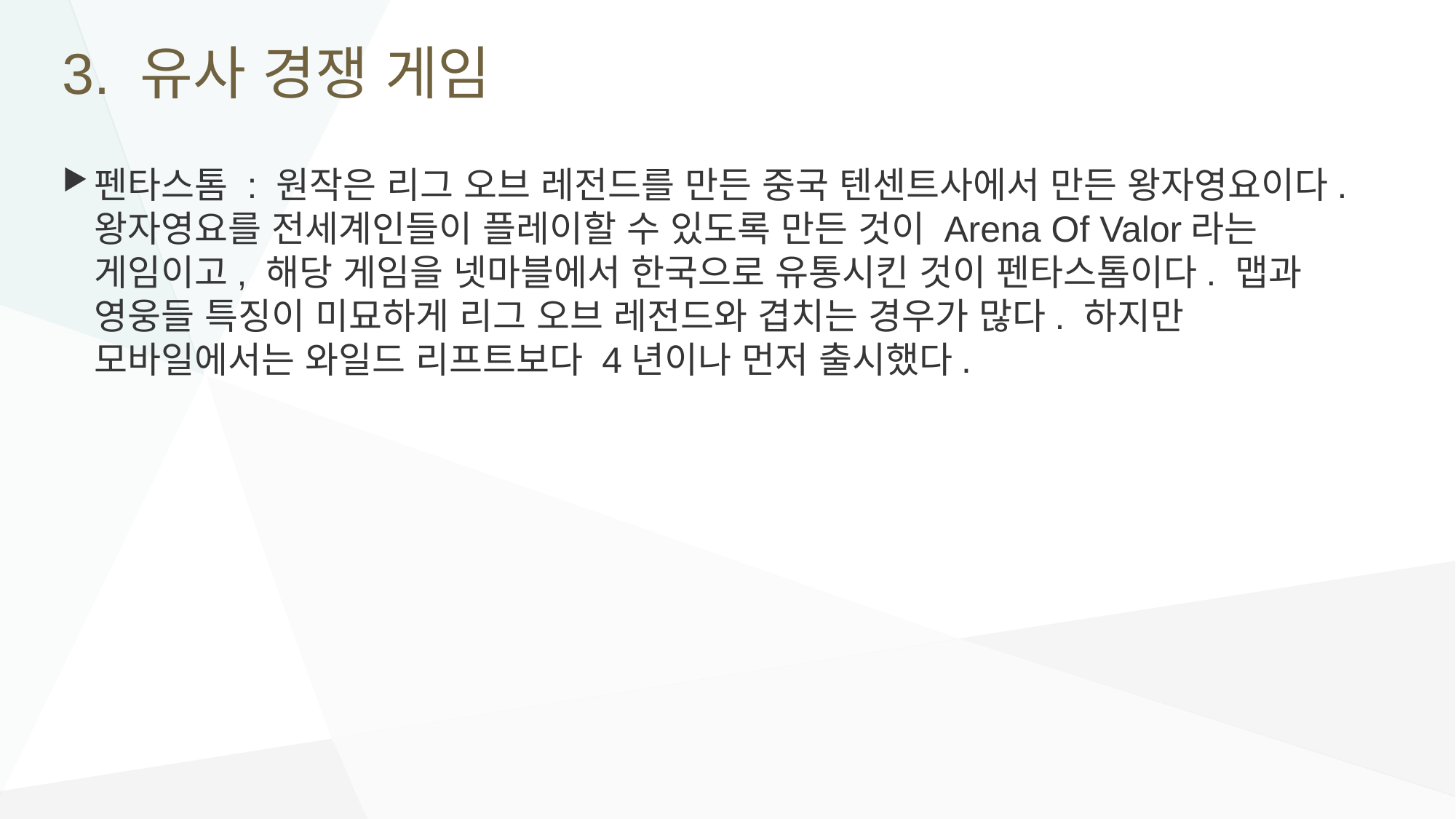

# 3. 유사 경쟁 게임
펜타스톰 : 원작은 리그 오브 레전드를 만든 중국 텐센트사에서 만든 왕자영요이다. 왕자영요를 전세계인들이 플레이할 수 있도록 만든 것이 Arena Of Valor라는 게임이고, 해당 게임을 넷마블에서 한국으로 유통시킨 것이 펜타스톰이다. 맵과 영웅들 특징이 미묘하게 리그 오브 레전드와 겹치는 경우가 많다. 하지만 모바일에서는 와일드 리프트보다 4년이나 먼저 출시했다.